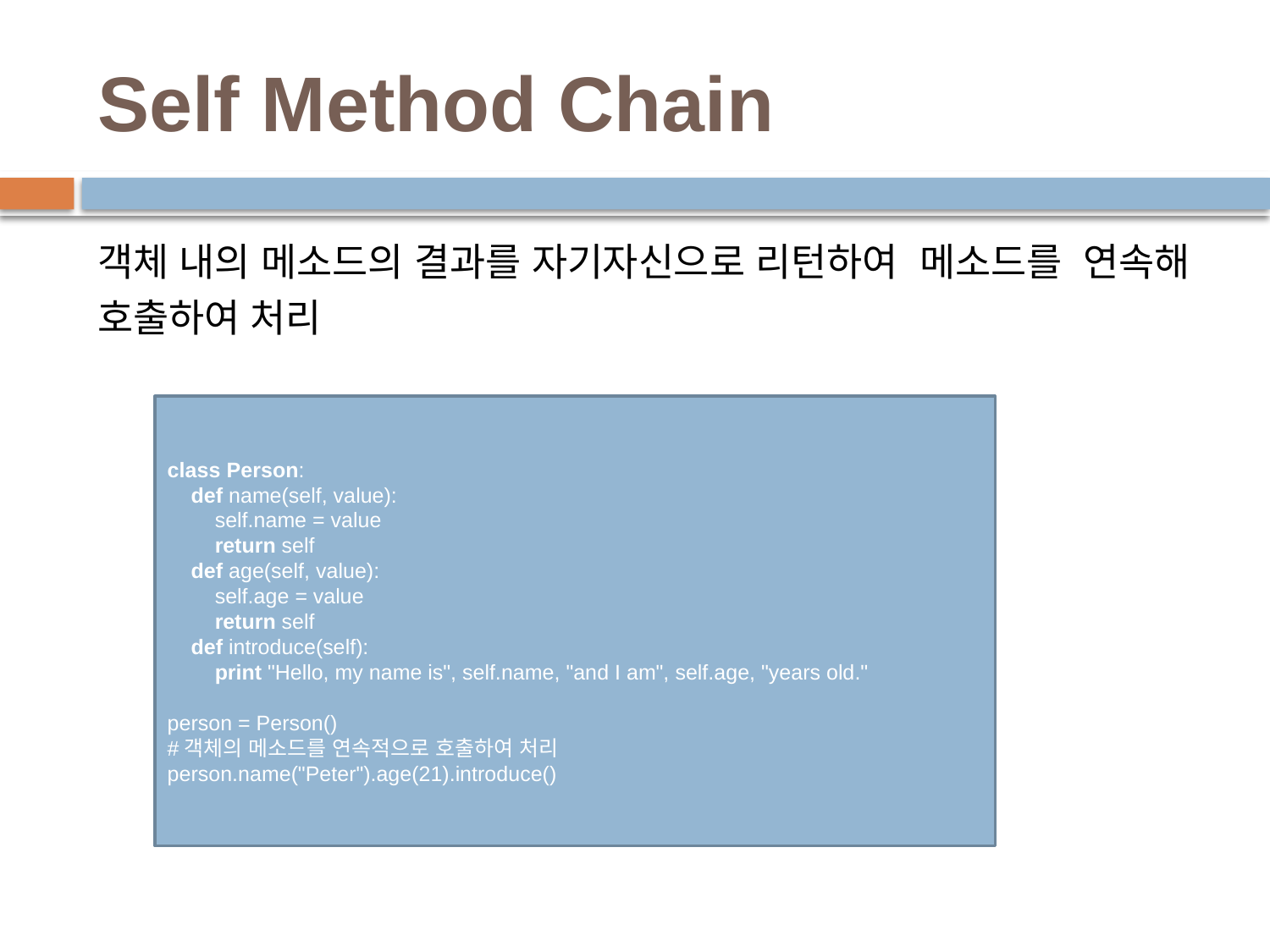

# Self Method Chain
객체 내의 메소드의 결과를 자기자신으로 리턴하여  메소드를  연속해 호출하여 처리
class Person:
    def name(self, value):
        self.name = value
        return self
    def age(self, value):
        self.age = value
        return self
    def introduce(self):
        print "Hello, my name is", self.name, "and I am", self.age, "years old."

person = Person()
#객체의 메소드를 연속적으로 호출하여 처리
person.name("Peter").age(21).introduce()